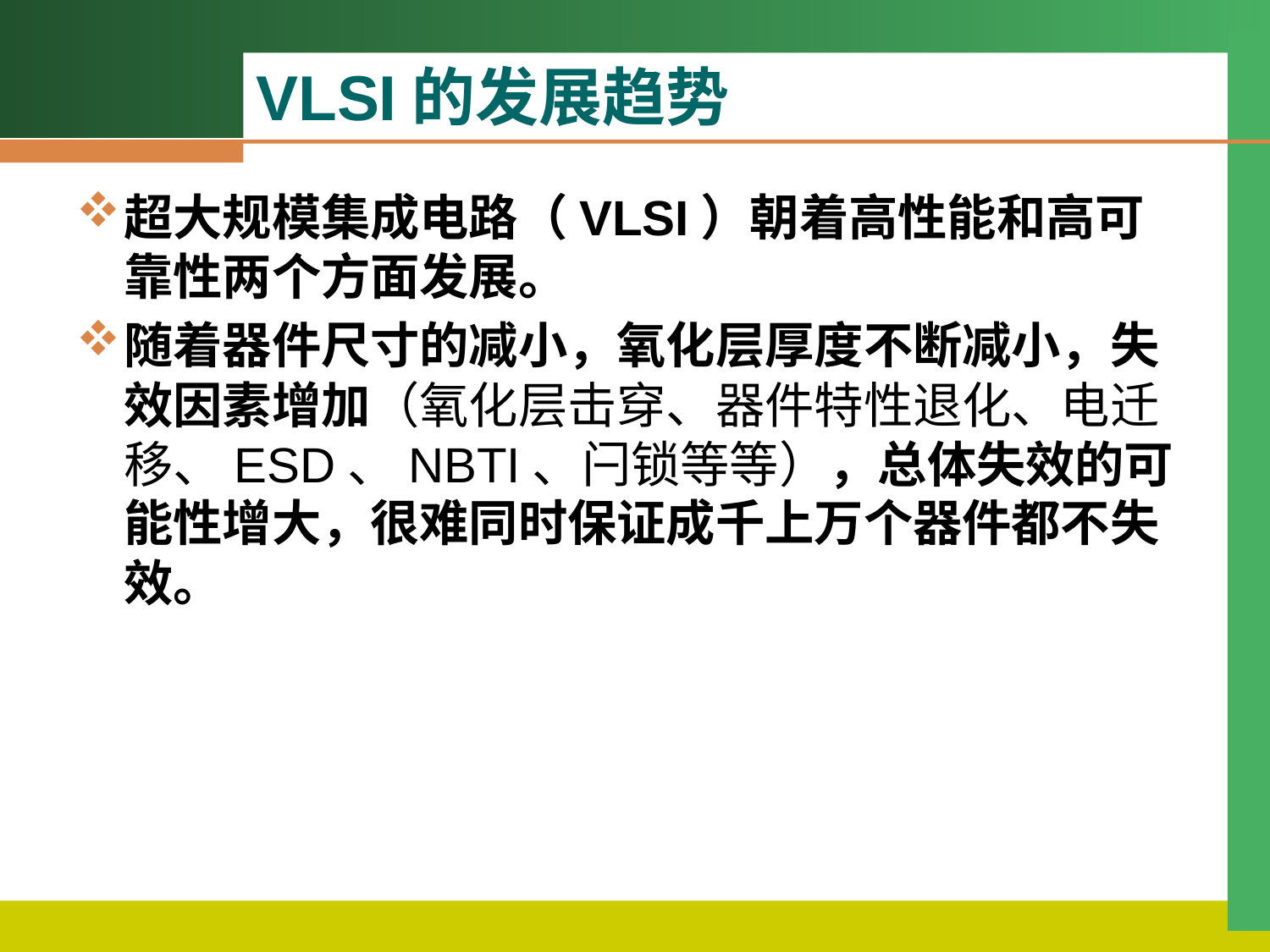

# VLSI的发展趋势
超大规模集成电路（VLSI）朝着高性能和高可靠性两个方面发展。
随着器件尺寸的减小，氧化层厚度不断减小，失效因素增加（氧化层击穿、器件特性退化、电迁移、ESD、NBTI、闩锁等等），总体失效的可能性增大，很难同时保证成千上万个器件都不失效。